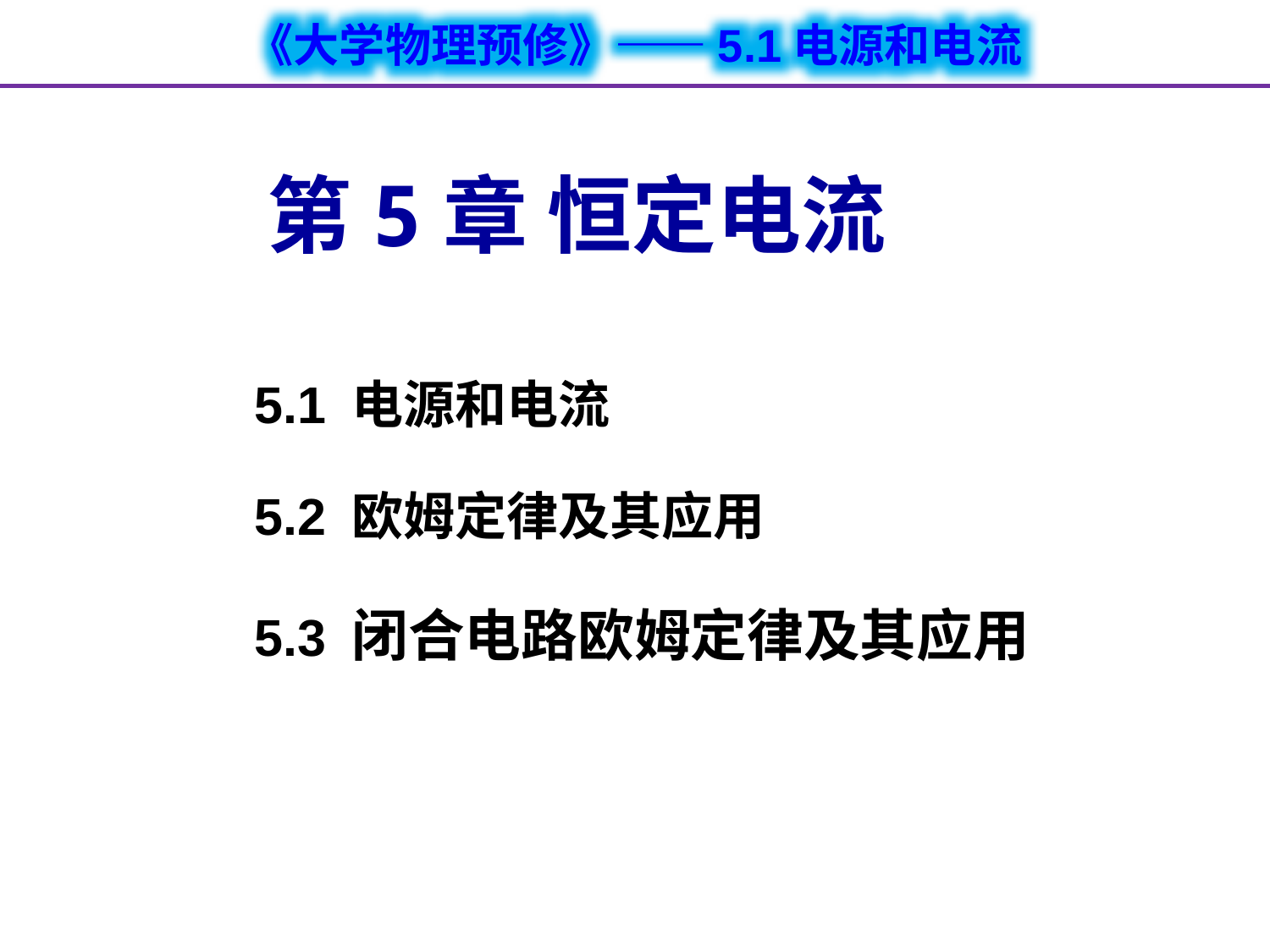

第5章 恒定电流
# 5.1 电源和电流
    5.2 欧姆定律及其应用
    5.3 闭合电路欧姆定律及其应用